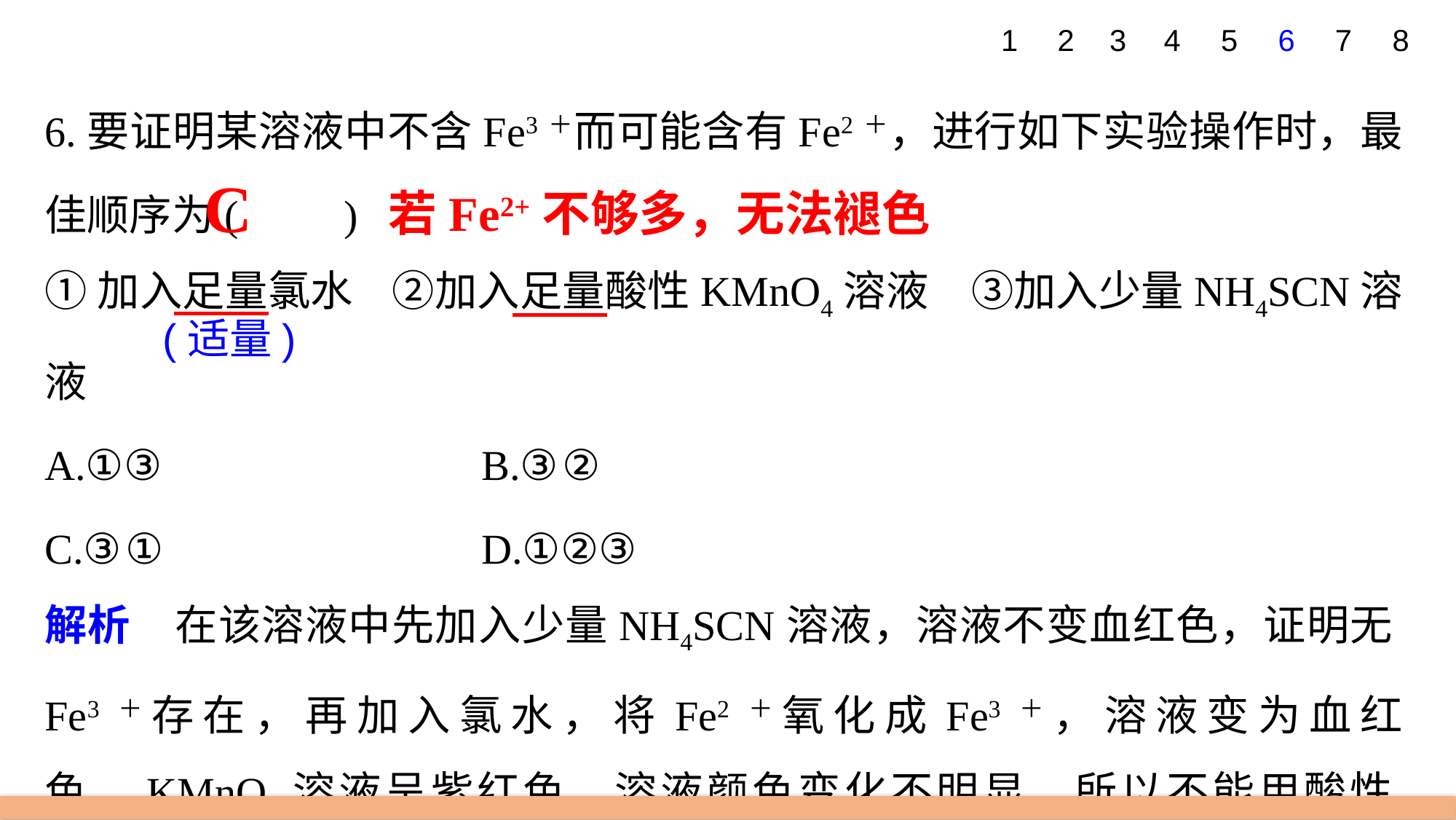

1
2
3
4
5
6
7
8
6.要证明某溶液中不含Fe3＋而可能含有Fe2＋，进行如下实验操作时，最佳顺序为(　　)
①加入足量氯水    ②加入足量酸性KMnO4溶液　③加入少量NH4SCN溶液
A.①③    			B.③②
C.③①      			D.①②③
解析　在该溶液中先加入少量NH4SCN溶液，溶液不变血红色，证明无Fe3＋存在，再加入氯水，将Fe2＋氧化成Fe3＋，溶液变为血红色。KMnO4溶液呈紫红色，溶液颜色变化不明显，所以不能用酸性KMnO4溶液检验。
C
若Fe2+不够多，无法褪色
(适量)